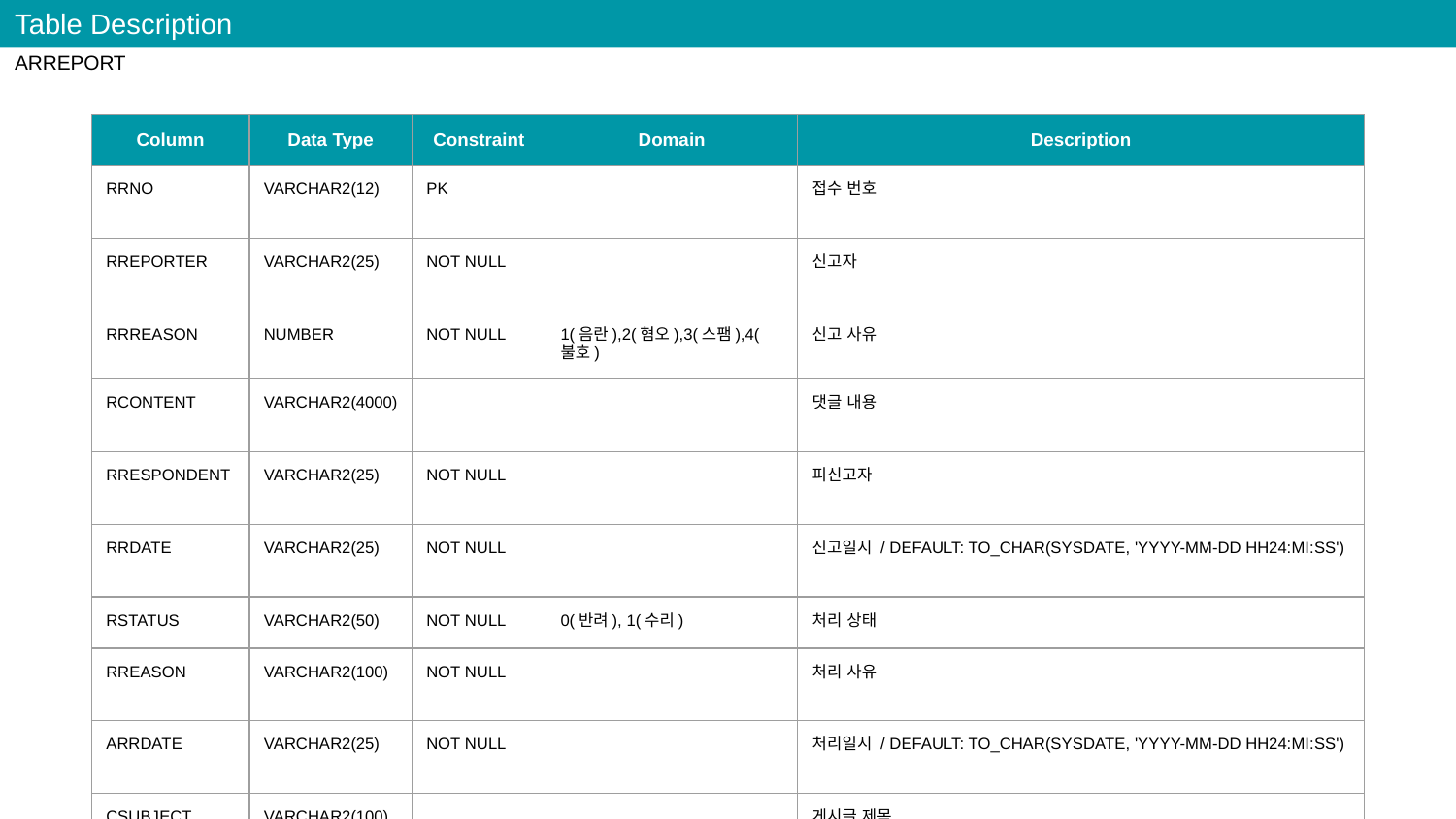

Table Description
ARREPORT
| Column | Data Type | Constraint | Domain | Description |
| --- | --- | --- | --- | --- |
| RRNO | VARCHAR2(12) | PK |  | 접수 번호 |
| RREPORTER | VARCHAR2(25) | NOT NULL |  | 신고자 |
| RRREASON | NUMBER | NOT NULL | 1(음란),2(혐오),3(스팸),4(불호) | 신고 사유 |
| RCONTENT | VARCHAR2(4000) |  |  | 댓글 내용 |
| RRESPONDENT | VARCHAR2(25) | NOT NULL |  | 피신고자 |
| RRDATE | VARCHAR2(25) | NOT NULL |  | 신고일시 / DEFAULT: TO\_CHAR(SYSDATE, 'YYYY-MM-DD HH24:MI:SS') |
| RSTATUS | VARCHAR2(50) | NOT NULL | 0(반려), 1(수리) | 처리 상태 |
| RREASON | VARCHAR2(100) | NOT NULL |  | 처리 사유 |
| ARRDATE | VARCHAR2(25) | NOT NULL |  | 처리일시 / DEFAULT: TO\_CHAR(SYSDATE, 'YYYY-MM-DD HH24:MI:SS') |
| CSUBJECT | VARCHAR2(100) |  |  | 게시글 제목 |